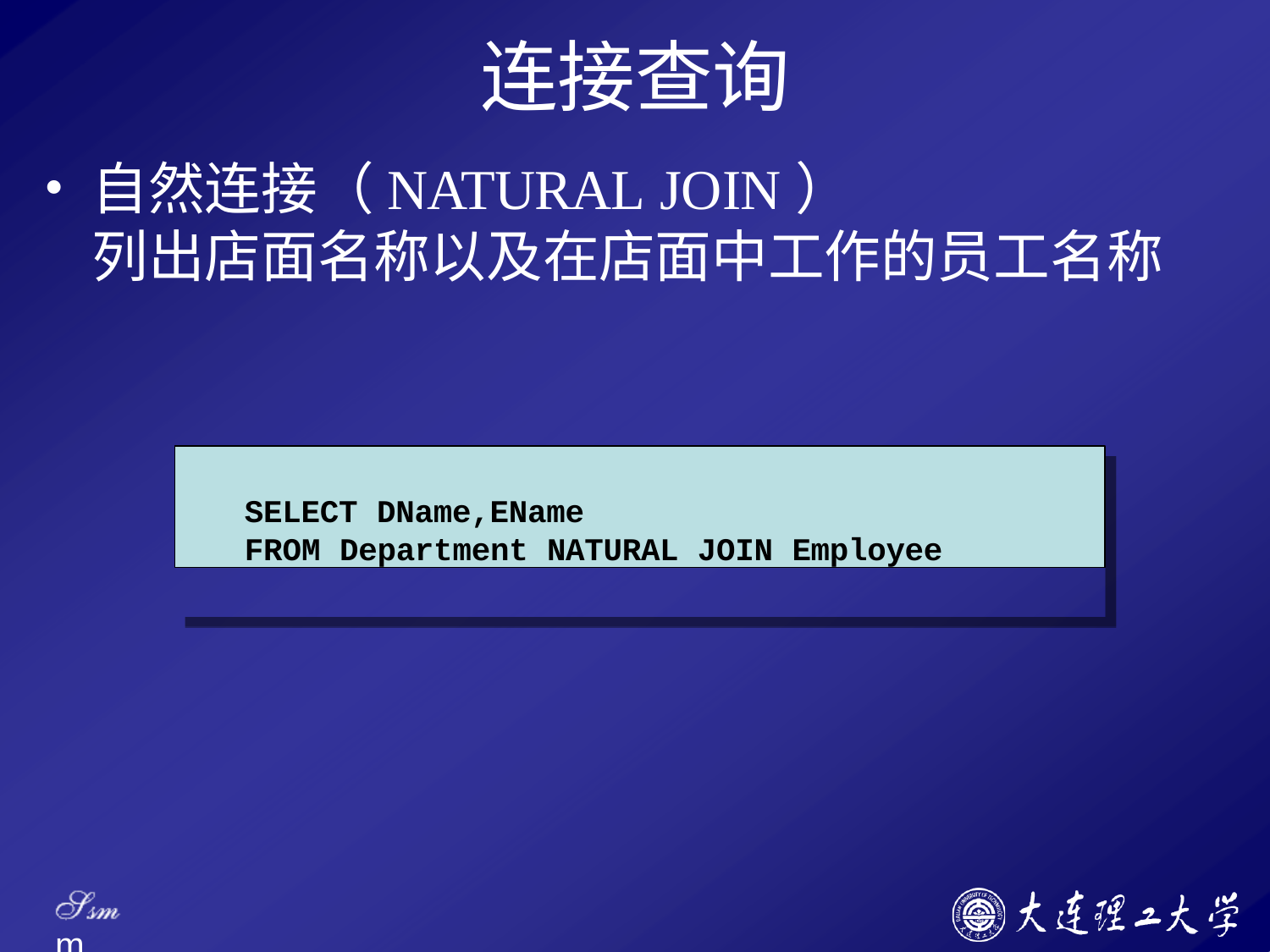

# 连接查询
自然连接（NATURAL JOIN）
列出店面名称以及在店面中工作的员工名称

SELECT DName,EName
FROM Department NATURAL JOIN Employee

Ssm